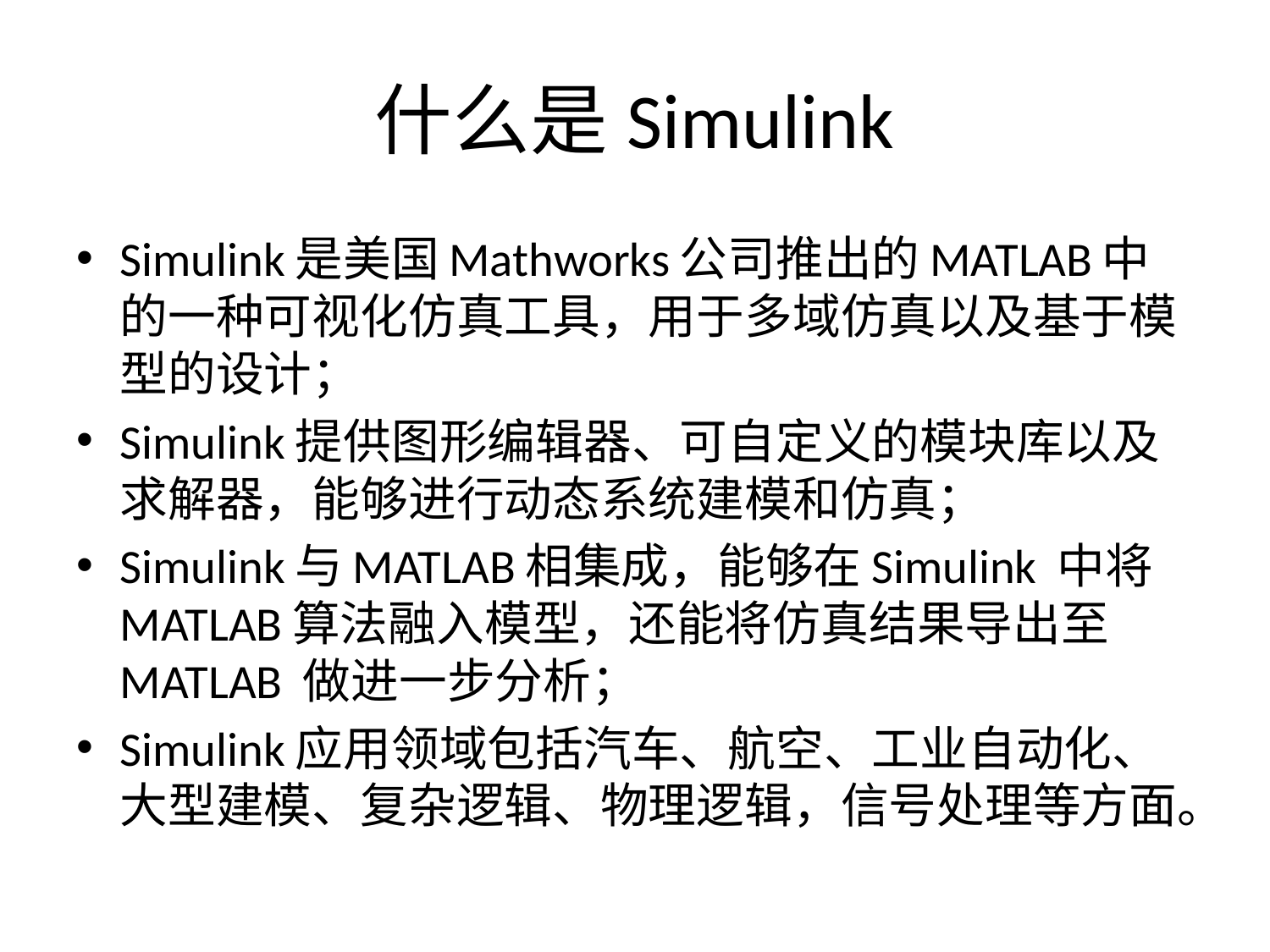

# 什么是Simulink
Simulink是美国Mathworks公司推出的MATLAB中的一种可视化仿真工具，用于多域仿真以及基于模型的设计；
Simulink提供图形编辑器、可自定义的模块库以及求解器，能够进行动态系统建模和仿真；
Simulink与MATLAB相集成，能够在Simulink 中将MATLAB算法融入模型，还能将仿真结果导出至 MATLAB 做进一步分析；
Simulink应用领域包括汽车、航空、工业自动化、大型建模、复杂逻辑、物理逻辑，信号处理等方面。